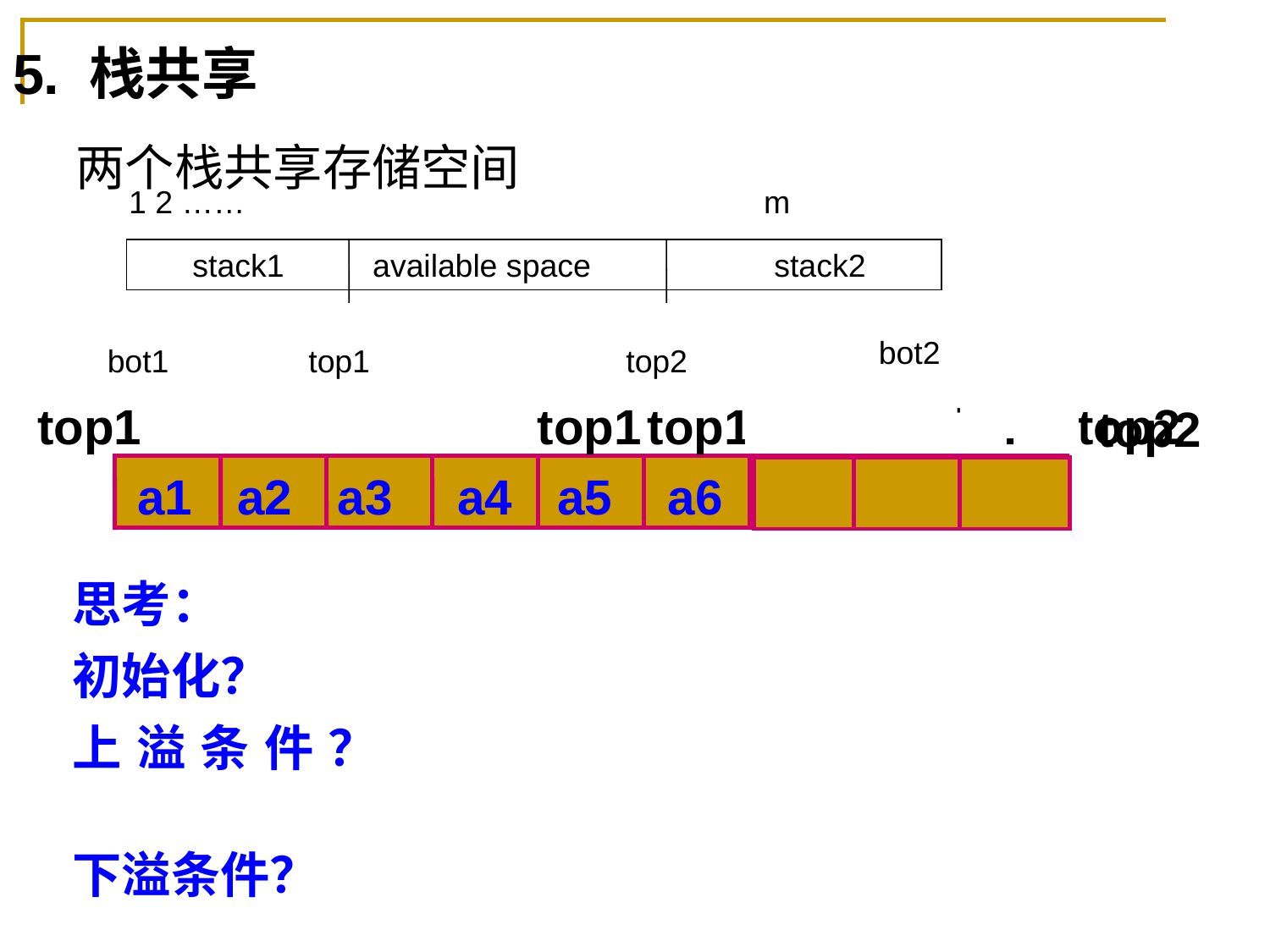

# 5. 栈共享
	两个栈共享存储空间
1 2 ……					m
      stack1          available space		stack2

bot2
bot1
top1
top2

top2
top2

top2
top1
top1
top1
top2

a1
a2
a3
a4
a5
a6
b3
b2
b1

思考：
初始化？
上溢条件？
下溢条件？